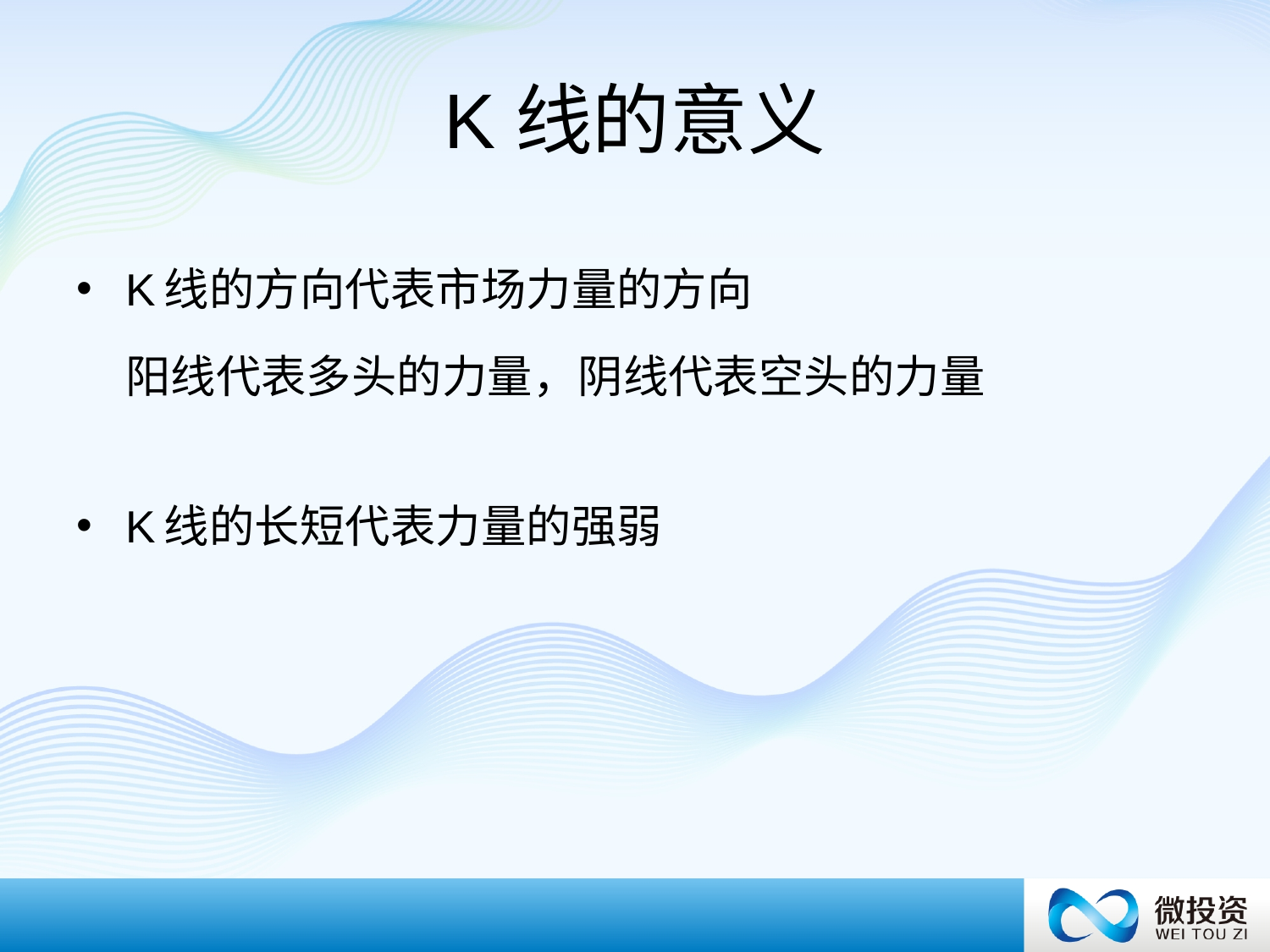

# K线的意义
K线的方向代表市场力量的方向
阳线代表多头的力量，阴线代表空头的力量
K线的长短代表力量的强弱